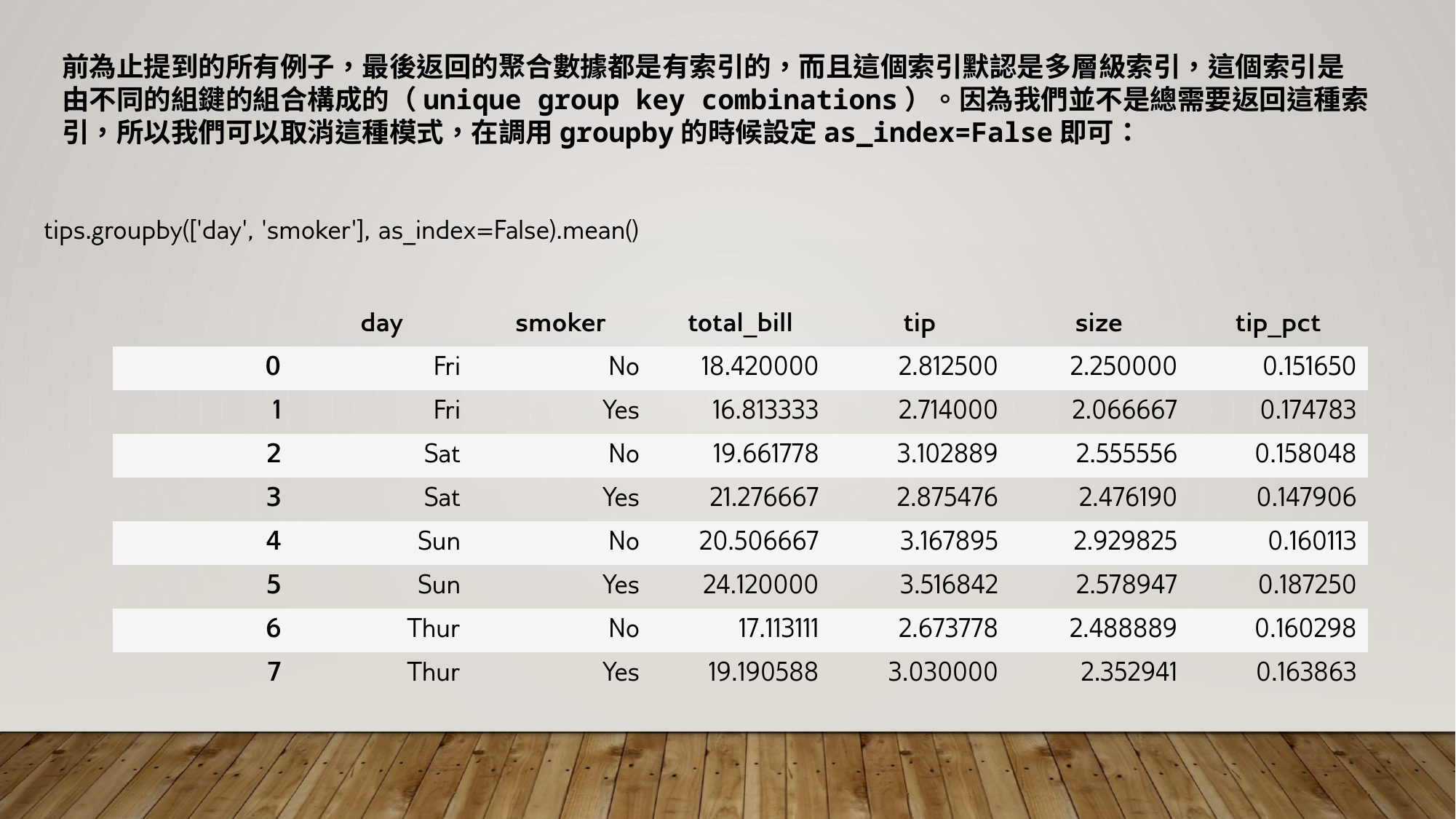

前為止提到的所有例子，最後返回的聚合數據都是有索引的，而且這個索引默認是多層級索引，這個索引是由不同的組鍵的組合構成的（unique group key combinations）。因為我們並不是總需要返回這種索引，所以我們可以取消這種模式，在調用groupby的時候設定as_index=False即可：
tips.groupby(['day', 'smoker'], as_index=False).mean()
|  | day | smoker | total\_bill | tip | size | tip\_pct |
| --- | --- | --- | --- | --- | --- | --- |
| 0 | Fri | No | 18.420000 | 2.812500 | 2.250000 | 0.151650 |
| 1 | Fri | Yes | 16.813333 | 2.714000 | 2.066667 | 0.174783 |
| 2 | Sat | No | 19.661778 | 3.102889 | 2.555556 | 0.158048 |
| 3 | Sat | Yes | 21.276667 | 2.875476 | 2.476190 | 0.147906 |
| 4 | Sun | No | 20.506667 | 3.167895 | 2.929825 | 0.160113 |
| 5 | Sun | Yes | 24.120000 | 3.516842 | 2.578947 | 0.187250 |
| 6 | Thur | No | 17.113111 | 2.673778 | 2.488889 | 0.160298 |
| 7 | Thur | Yes | 19.190588 | 3.030000 | 2.352941 | 0.163863 |